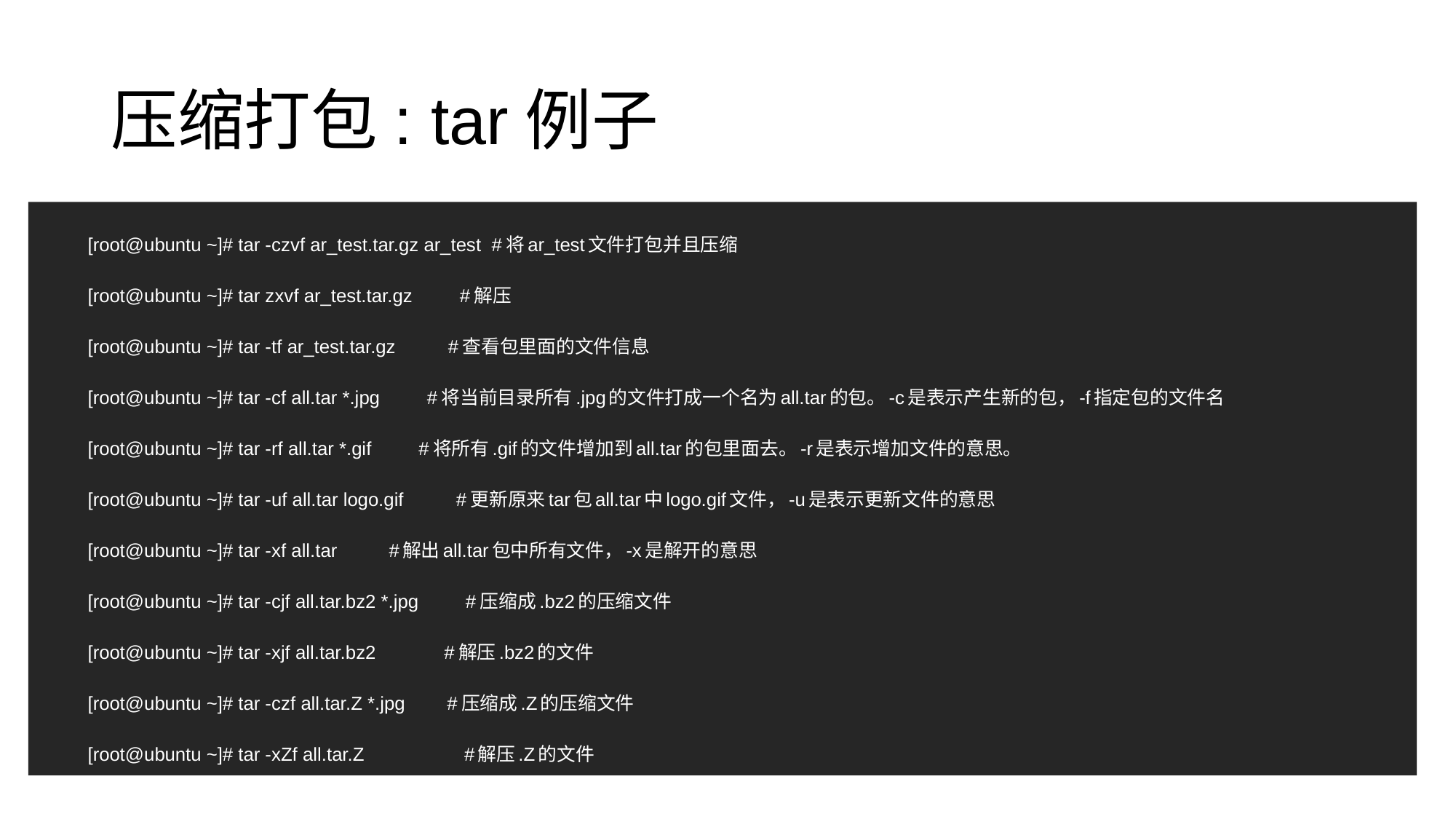

# 压缩打包: tar例子

[root@ubuntu ~]# tar -czvf ar_test.tar.gz ar_test  #将ar_test文件打包并且压缩

[root@ubuntu ~]# tar zxvf ar_test.tar.gz         #解压

[root@ubuntu ~]# tar -tf ar_test.tar.gz          #查看包里面的文件信息

[root@ubuntu ~]# tar -cf all.tar *.jpg         #将当前目录所有.jpg的文件打成一个名为all.tar的包。-c是表示产生新的包，-f指定包的文件名

[root@ubuntu ~]# tar -rf all.tar *.gif         #将所有.gif的文件增加到all.tar的包里面去。-r是表示增加文件的意思。

[root@ubuntu ~]# tar -uf all.tar logo.gif          #更新原来tar包all.tar中logo.gif文件，-u是表示更新文件的意思

[root@ubuntu ~]# tar -xf all.tar  				#解出all.tar包中所有文件，-x是解开的意思

[root@ubuntu ~]# tar -cjf all.tar.bz2 *.jpg         #压缩成.bz2的压缩文件

[root@ubuntu ~]# tar -xjf all.tar.bz2             #解压.bz2的文件

[root@ubuntu ~]# tar -czf all.tar.Z *.jpg        #压缩成.Z的压缩文件

[root@ubuntu ~]# tar -xZf all.tar.Z        		#解压.Z的文件